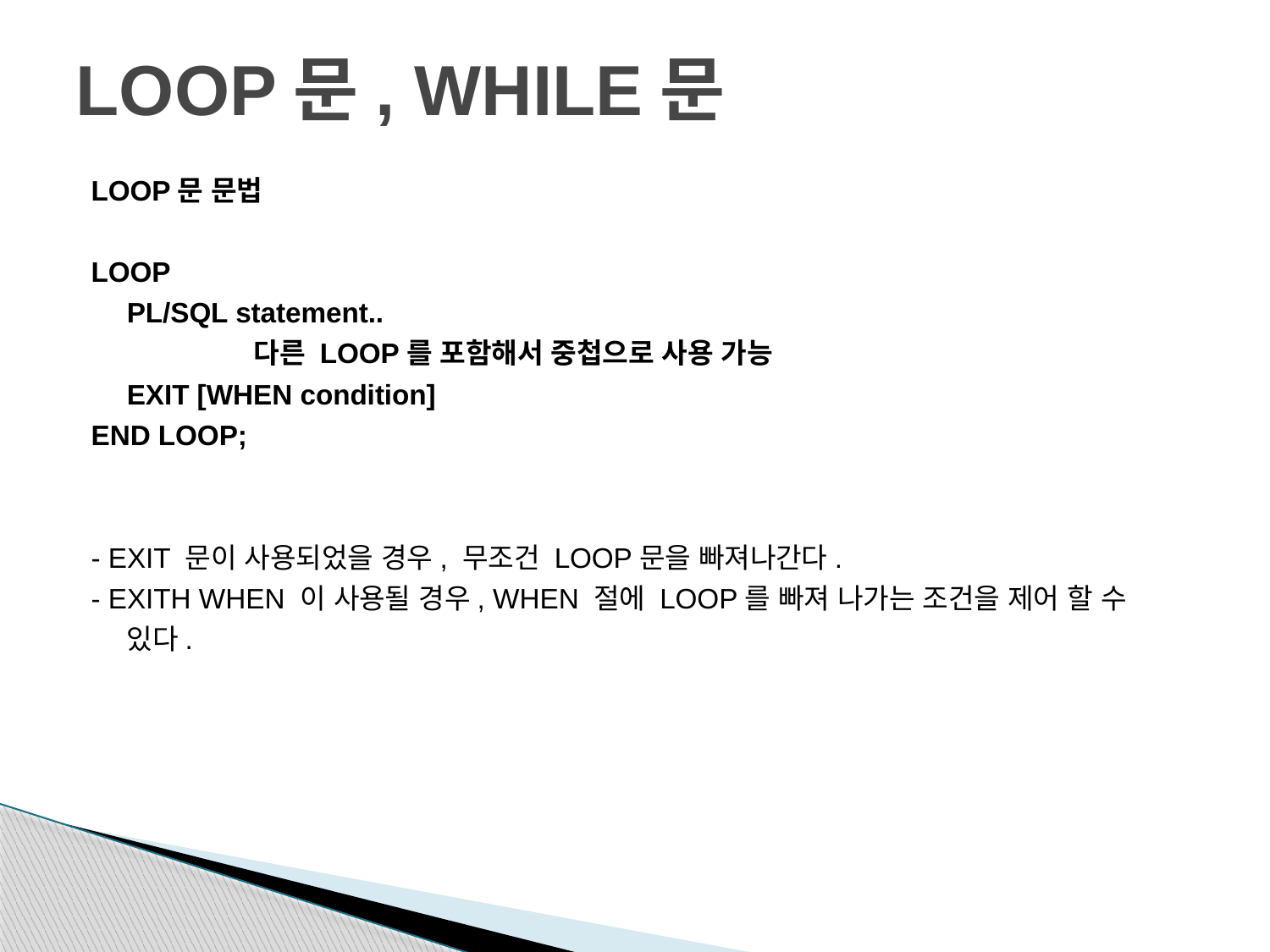

# LOOP문, WHILE문
LOOP문 문법

LOOP
	PL/SQL statement..
		다른 LOOP를 포함해서 중첩으로 사용 가능
	EXIT [WHEN condition]
END LOOP;

- EXIT 문이 사용되었을 경우, 무조건 LOOP문을 빠져나간다.
- EXITH WHEN 이 사용될 경우, WHEN 절에 LOOP를 빠져 나가는 조건을 제어 할 수
	있다.